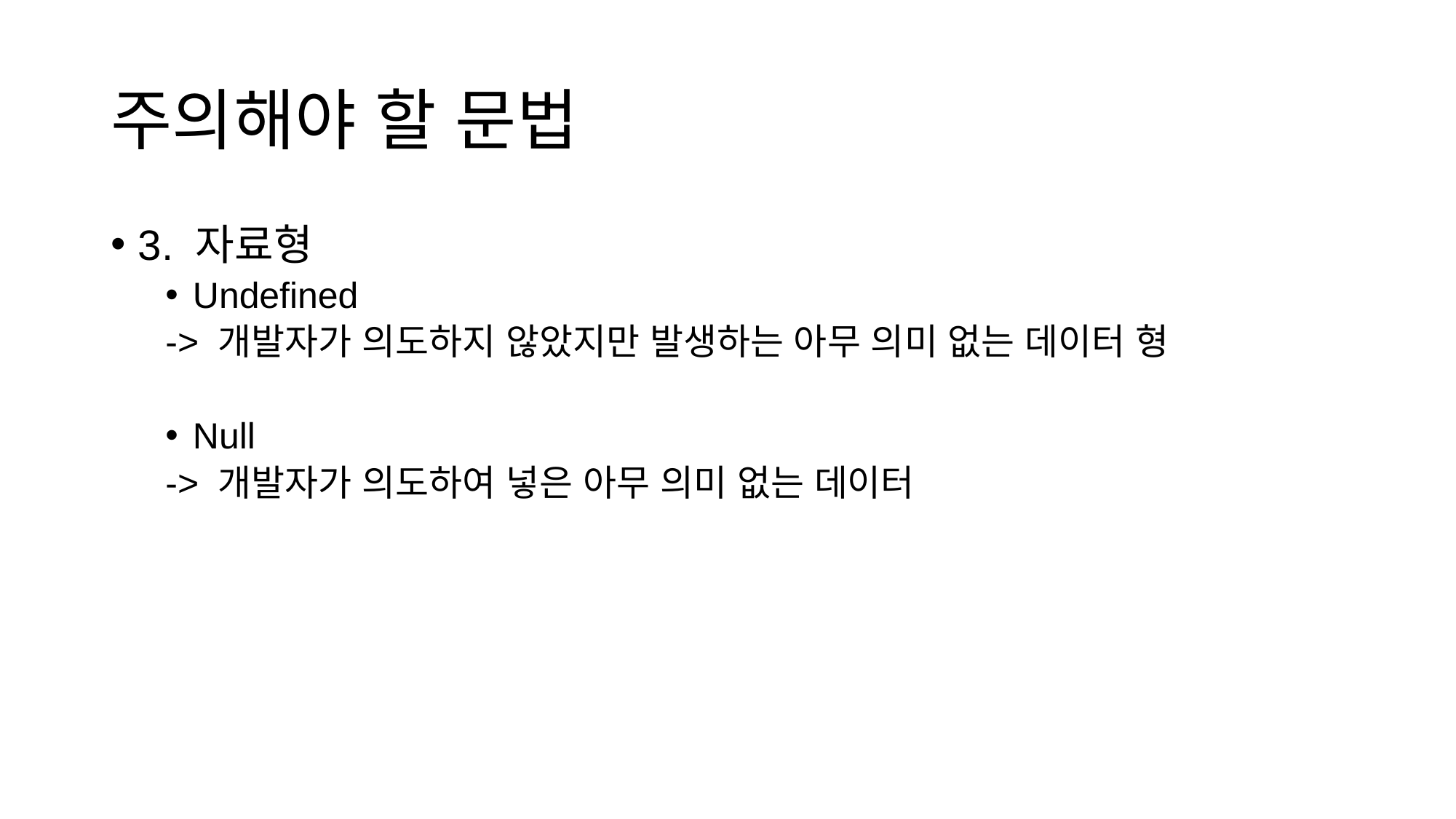

# 주의해야 할 문법
3. 자료형
Undefined
-> 개발자가 의도하지 않았지만 발생하는 아무 의미 없는 데이터 형

Null
-> 개발자가 의도하여 넣은 아무 의미 없는 데이터